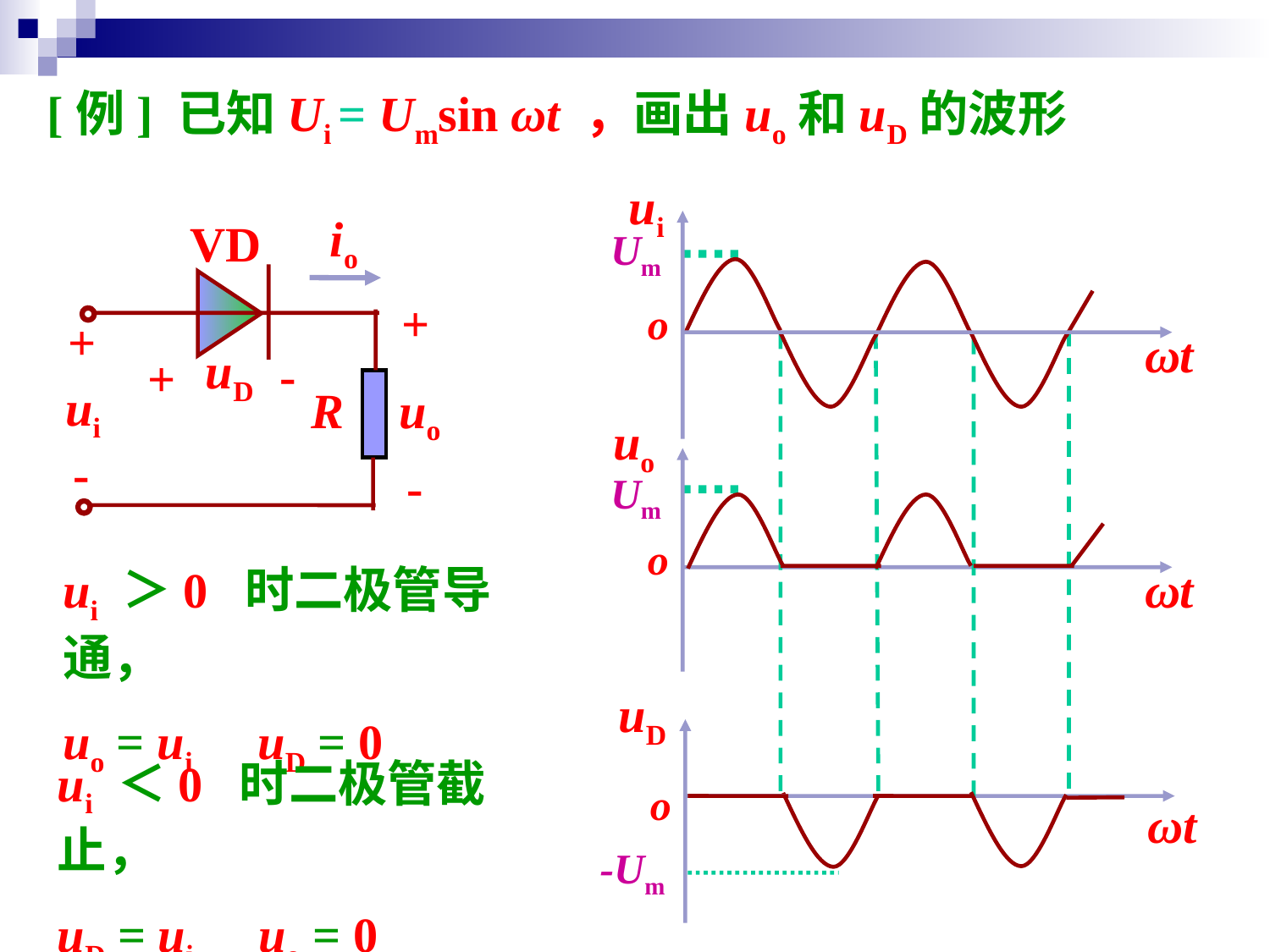

[例] 已知Ui = Umsin ωt ，画出uo和uD的波形
ui

o
ωt

Um

io
VD

+
+

ui

R
uo
-
-

uD
-
+

uo

o
ωt

uD

o
ωt

Um

ui ＞0  时二极管导通，
uo = ui         uD = 0

ui ＜0  时二极管截止，
uD = ui         uo = 0

-Um

38